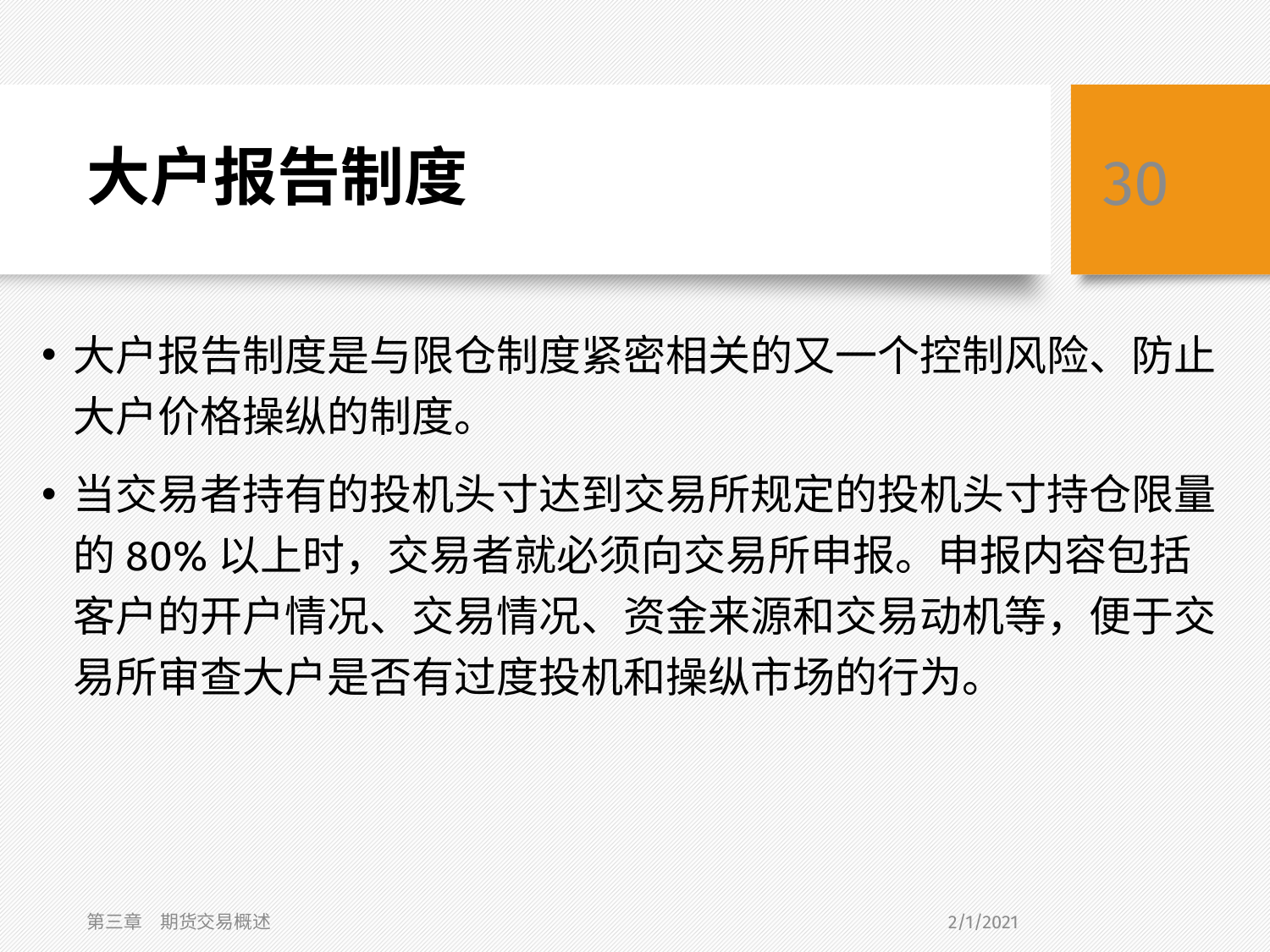

# 大户报告制度
30
大户报告制度是与限仓制度紧密相关的又一个控制风险、防止大户价格操纵的制度。
当交易者持有的投机头寸达到交易所规定的投机头寸持仓限量的80%以上时，交易者就必须向交易所申报。申报内容包括客户的开户情况、交易情况、资金来源和交易动机等，便于交易所审查大户是否有过度投机和操纵市场的行为。

2/1/2021
第三章　期货交易概述